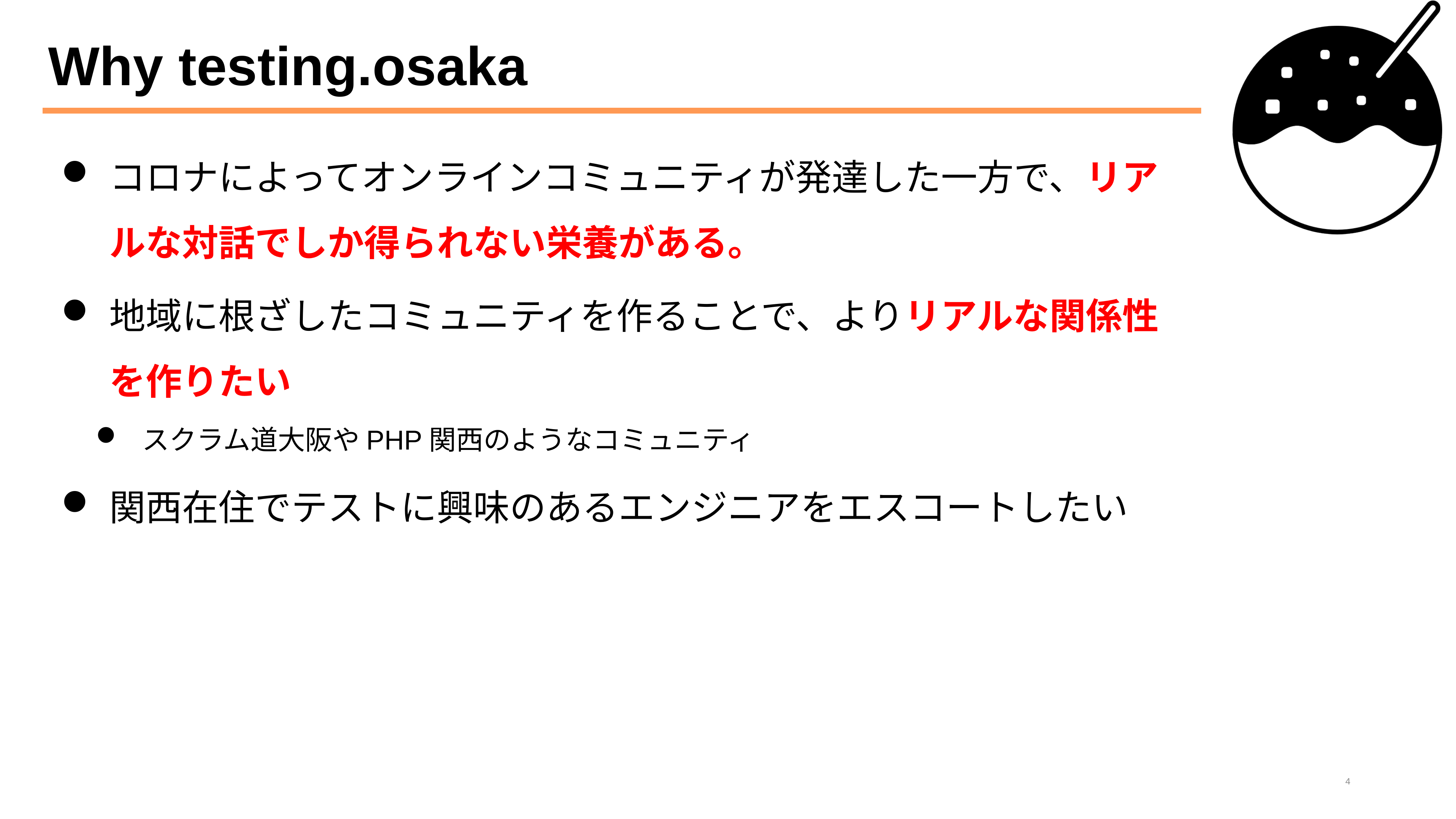

# Why testing.osaka
コロナによってオンラインコミュニティが発達した一方で、リアルな対話でしか得られない栄養がある。
地域に根ざしたコミュニティを作ることで、よりリアルな関係性を作りたい
スクラム道大阪やPHP関西のようなコミュニティ
関西在住でテストに興味のあるエンジニアをエスコートしたい
4